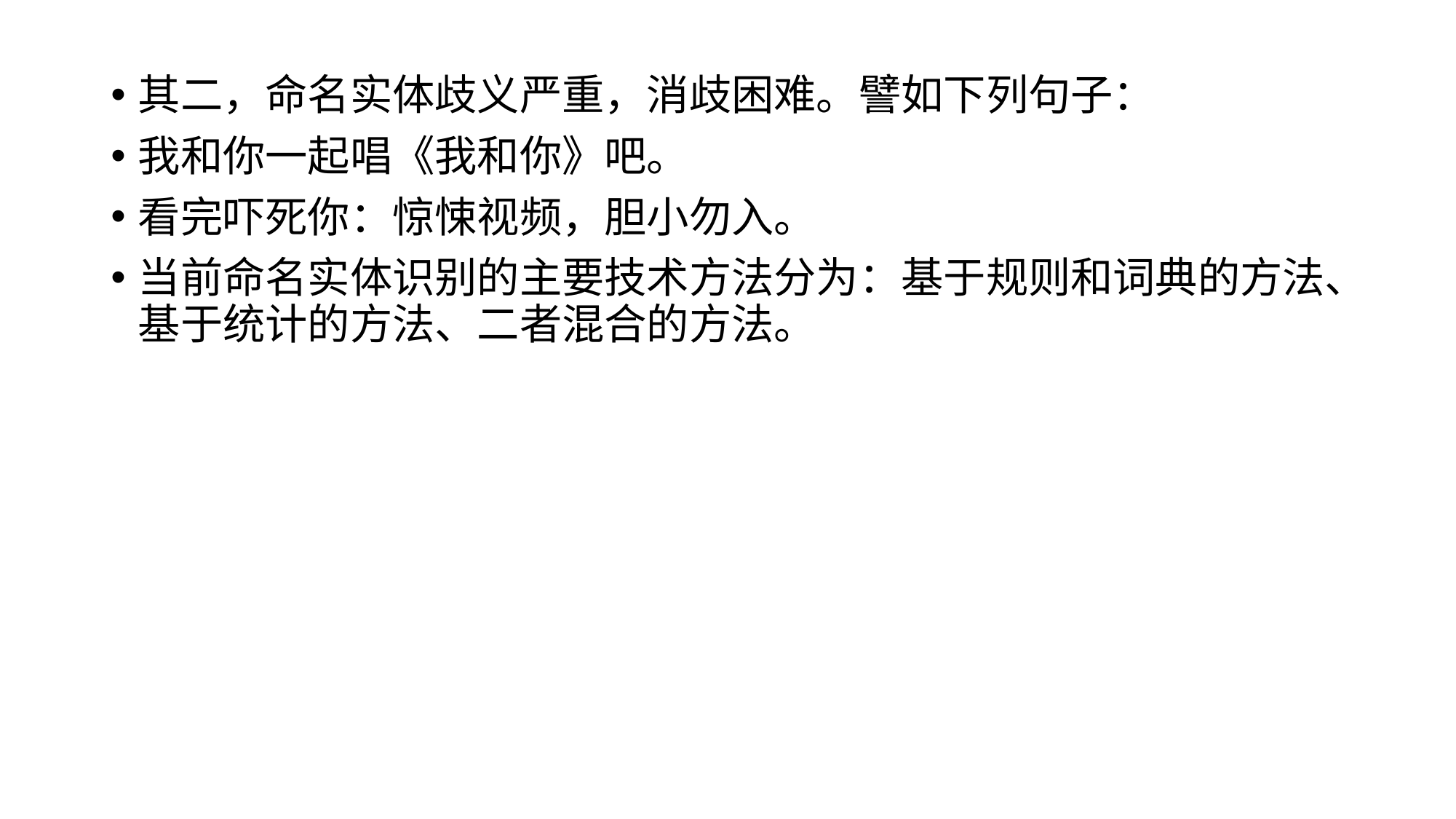

其二，命名实体歧义严重，消歧困难。譬如下列句子：
我和你一起唱《我和你》吧。
看完吓死你：惊悚视频，胆小勿入。
当前命名实体识别的主要技术方法分为：基于规则和词典的方法、基于统计的方法、二者混合的方法。